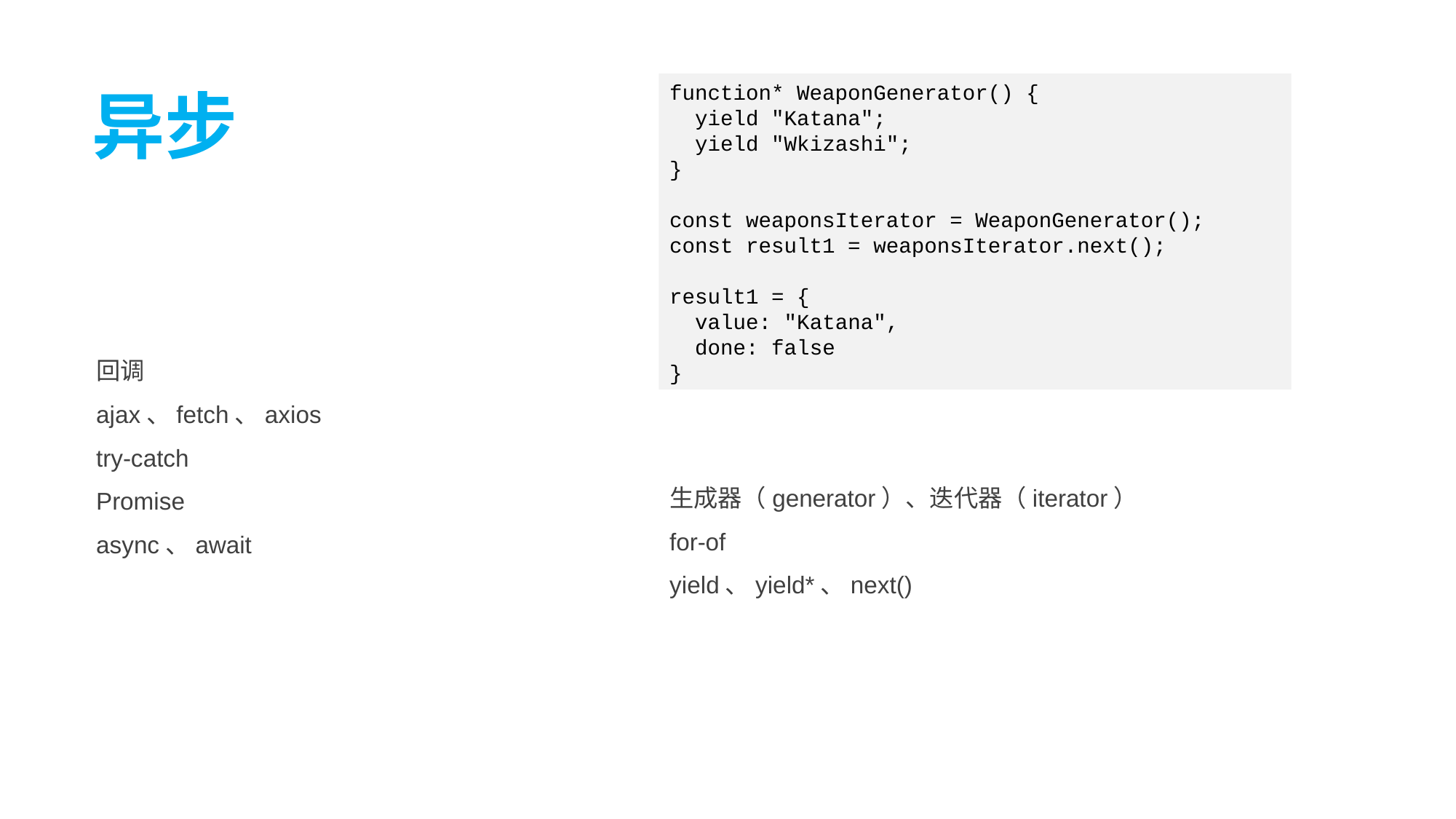

function* WeaponGenerator() {
  yield "Katana";
  yield "Wkizashi";
}

const weaponsIterator = WeaponGenerator();
const result1 = weaponsIterator.next();

result1 = {
  value: "Katana",
  done: false
}
异步
回调
ajax、fetch、axios
try-catch
Promise
async、await
生成器（generator）、迭代器（iterator）
for-of
yield、yield*、next()